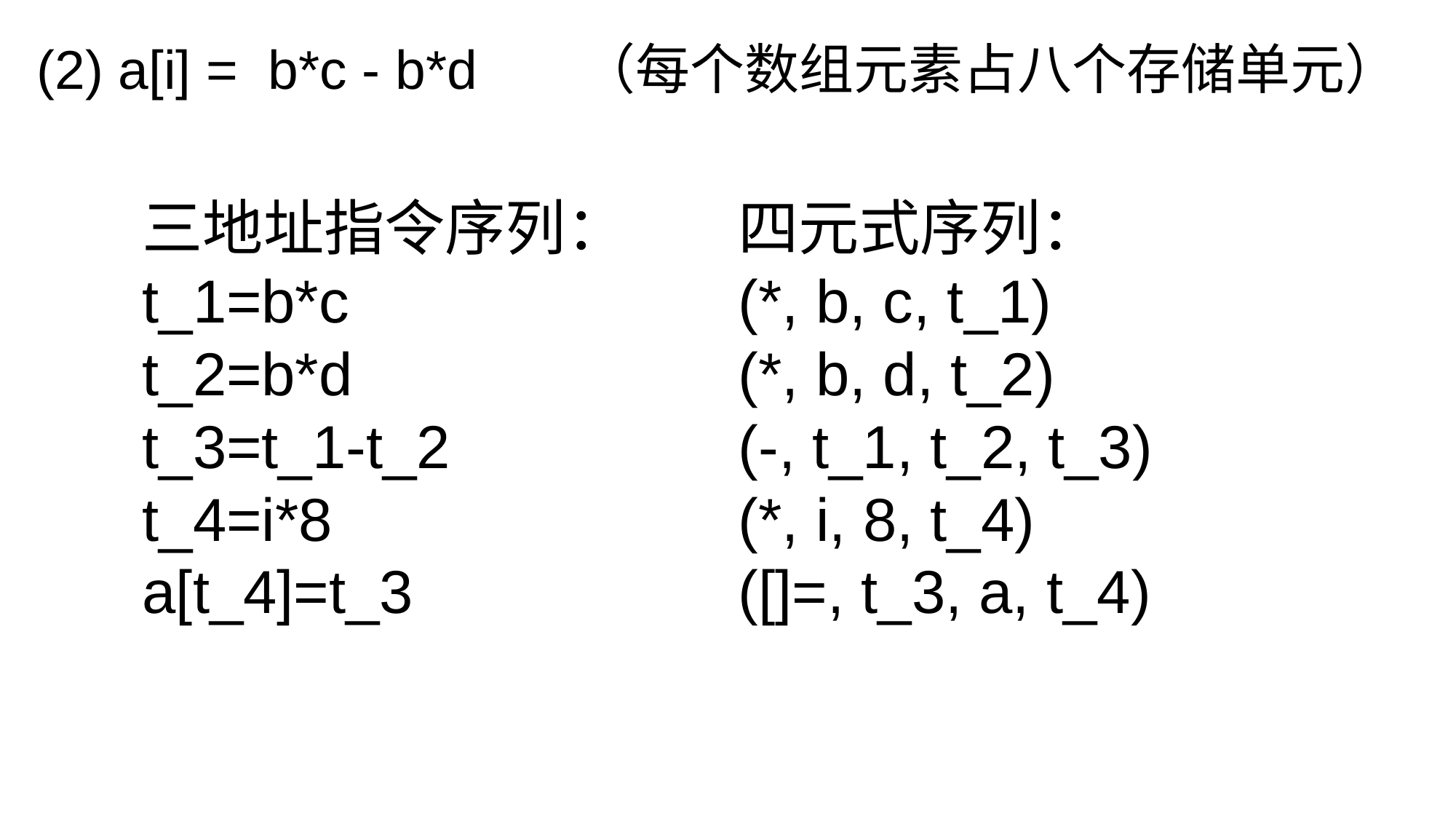

(2) a[i] =  b*c - b*d      （每个数组元素占八个存储单元）

三地址指令序列：
t_1=b*c
t_2=b*d
t_3=t_1-t_2
t_4=i*8
a[t_4]=t_3

四元式序列：
(*, b, c, t_1)
(*, b, d, t_2)
(-, t_1, t_2, t_3)
(*, i, 8, t_4)
([]=, t_3, a, t_4)